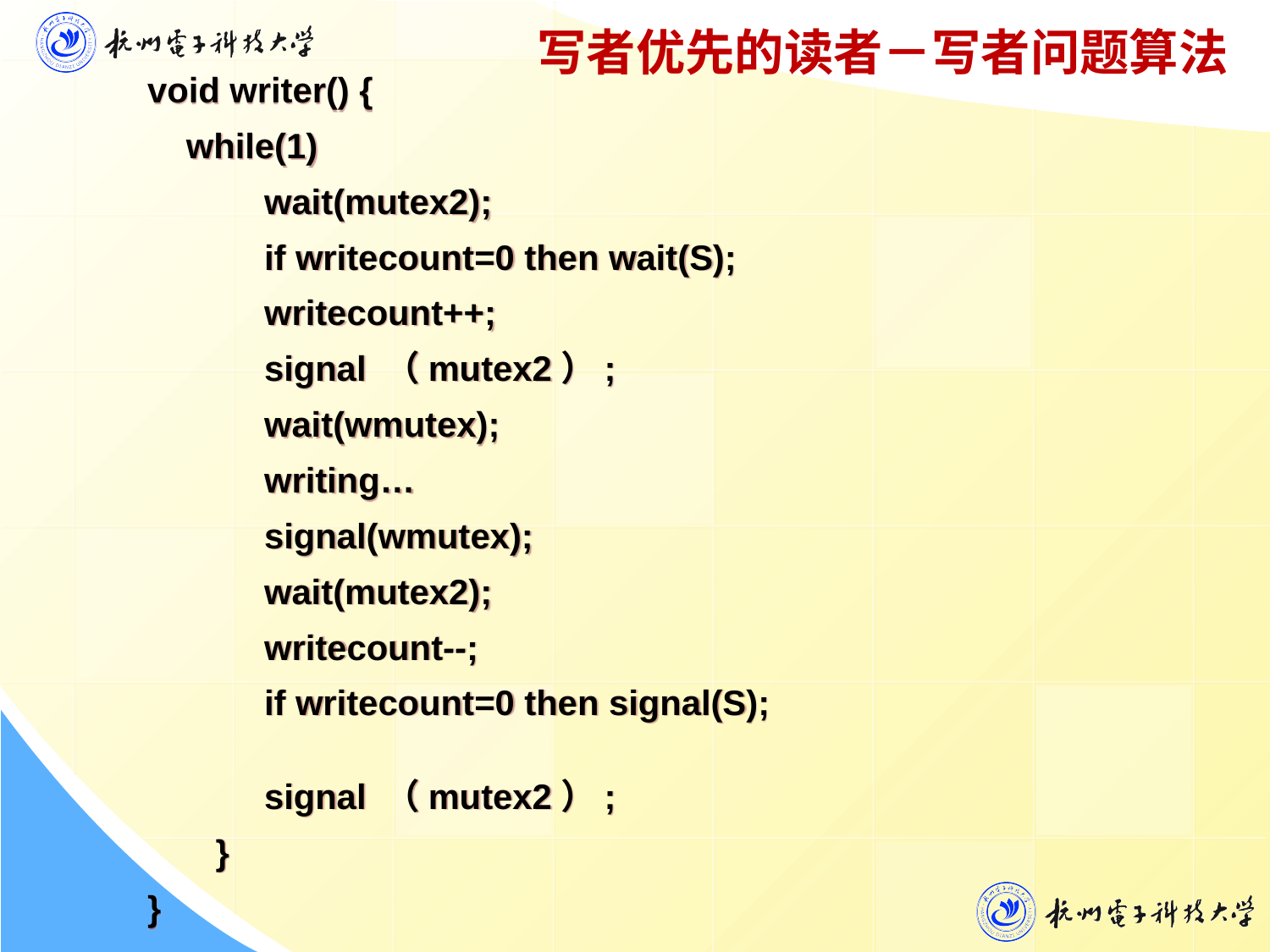

写者优先的读者－写者问题算法
void writer() {
    while(1)
            wait(mutex2);
            if writecount=0 then wait(S);
            writecount++;
            signal （mutex2）;
            wait(wmutex);
            writing…
            signal(wmutex);
            wait(mutex2);
            writecount--;
            if writecount=0 then signal(S);
            signal （mutex2）;
       }
}